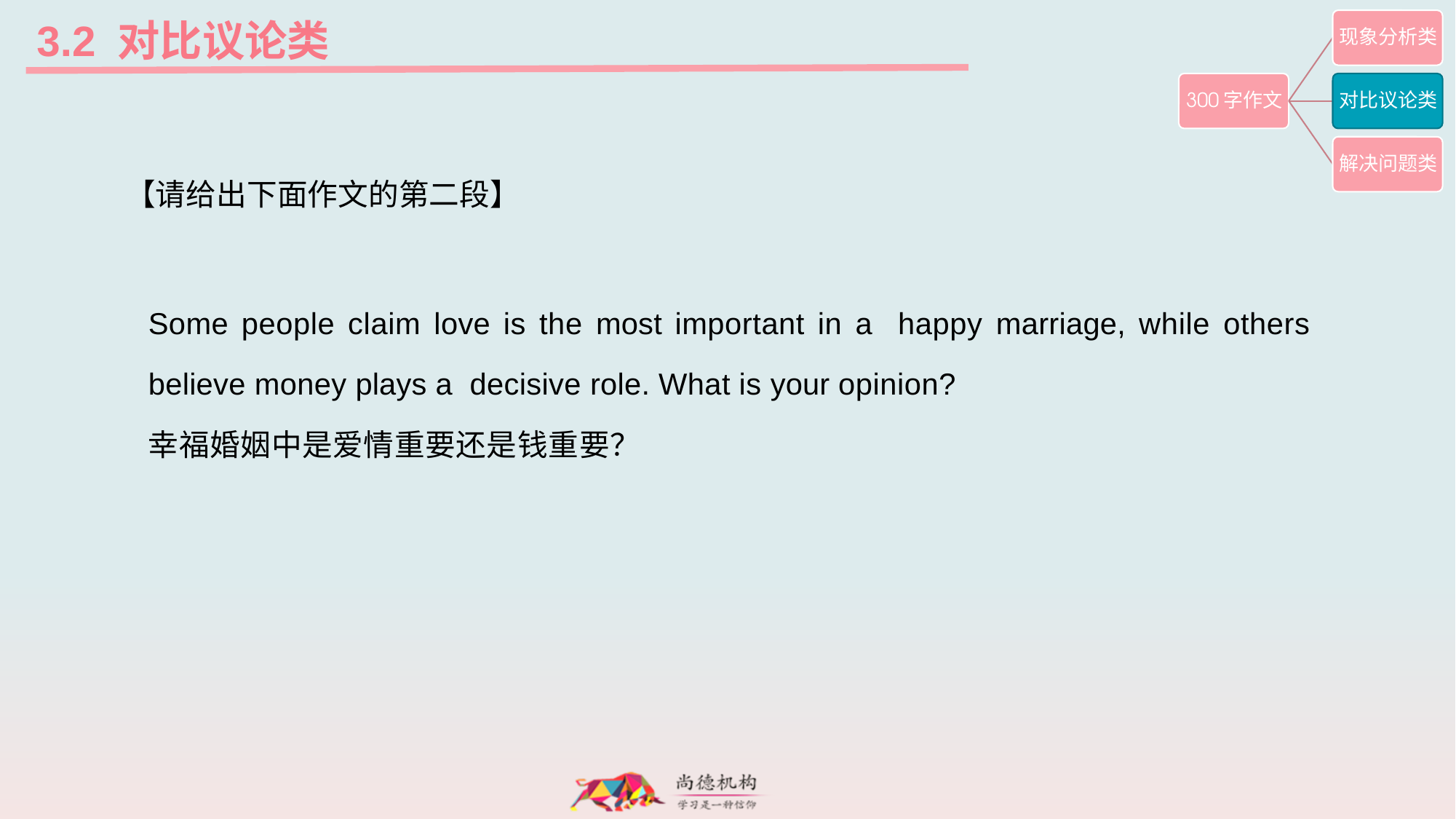

3.2 对比议论类
300字作文

现象分析类

对比议论类

解决问题类
【请给出下面作文的第二段】
Some people claim love is the most important in a  happy marriage, while others believe money plays a  decisive role. What is your opinion?
幸福婚姻中是爱情重要还是钱重要？